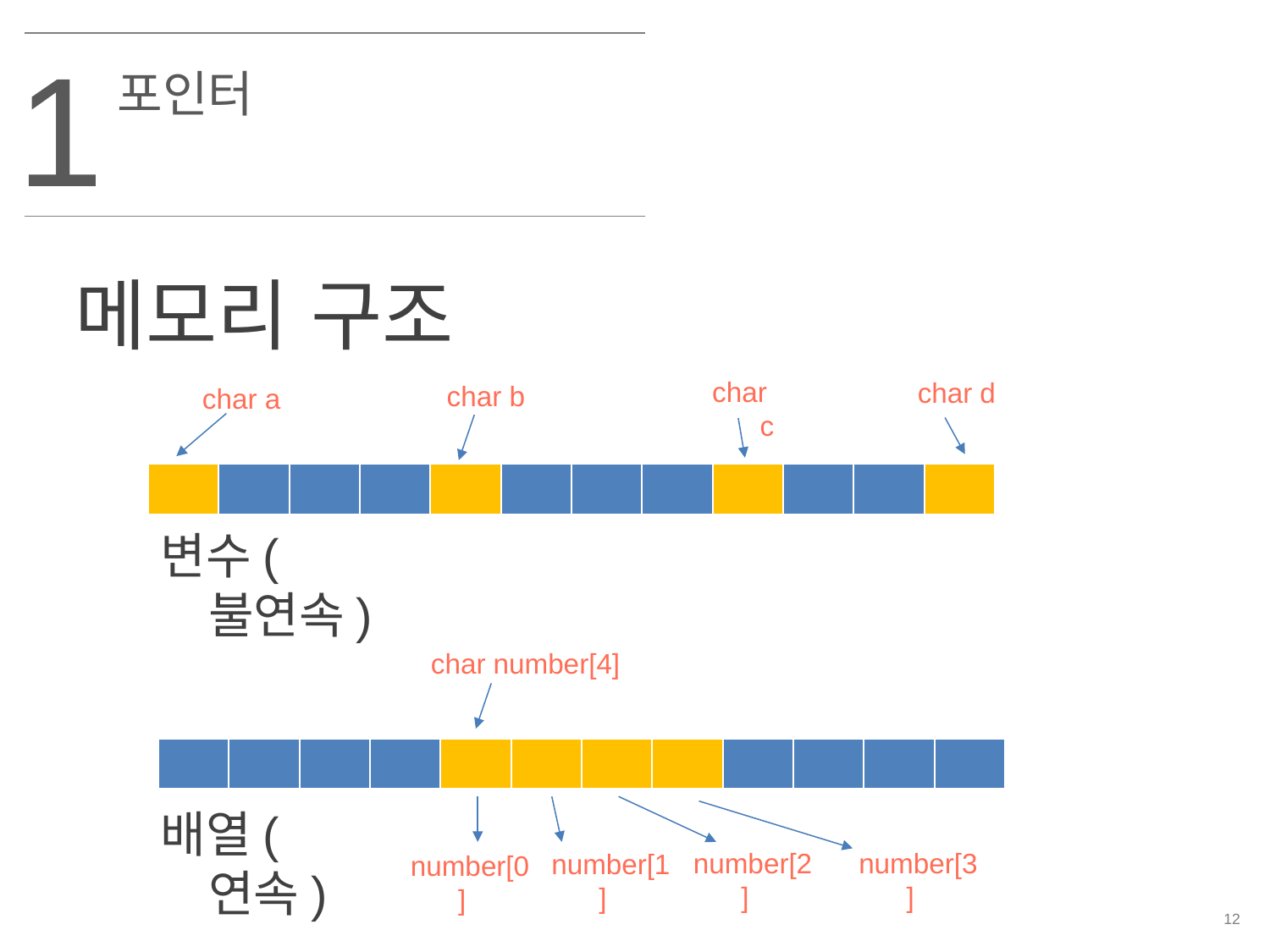

1
포인터
메모리 구조
char c
char d
char b
char a
|  |  |  |  |  |  |  |  |  |  |  |  |
| --- | --- | --- | --- | --- | --- | --- | --- | --- | --- | --- | --- |
변수(불연속)
char number[4]
|  |  |  |  |  |  |  |  |  |  |  |  |
| --- | --- | --- | --- | --- | --- | --- | --- | --- | --- | --- | --- |
배열(연속)
number[2]
number[3]
number[1]
number[0]